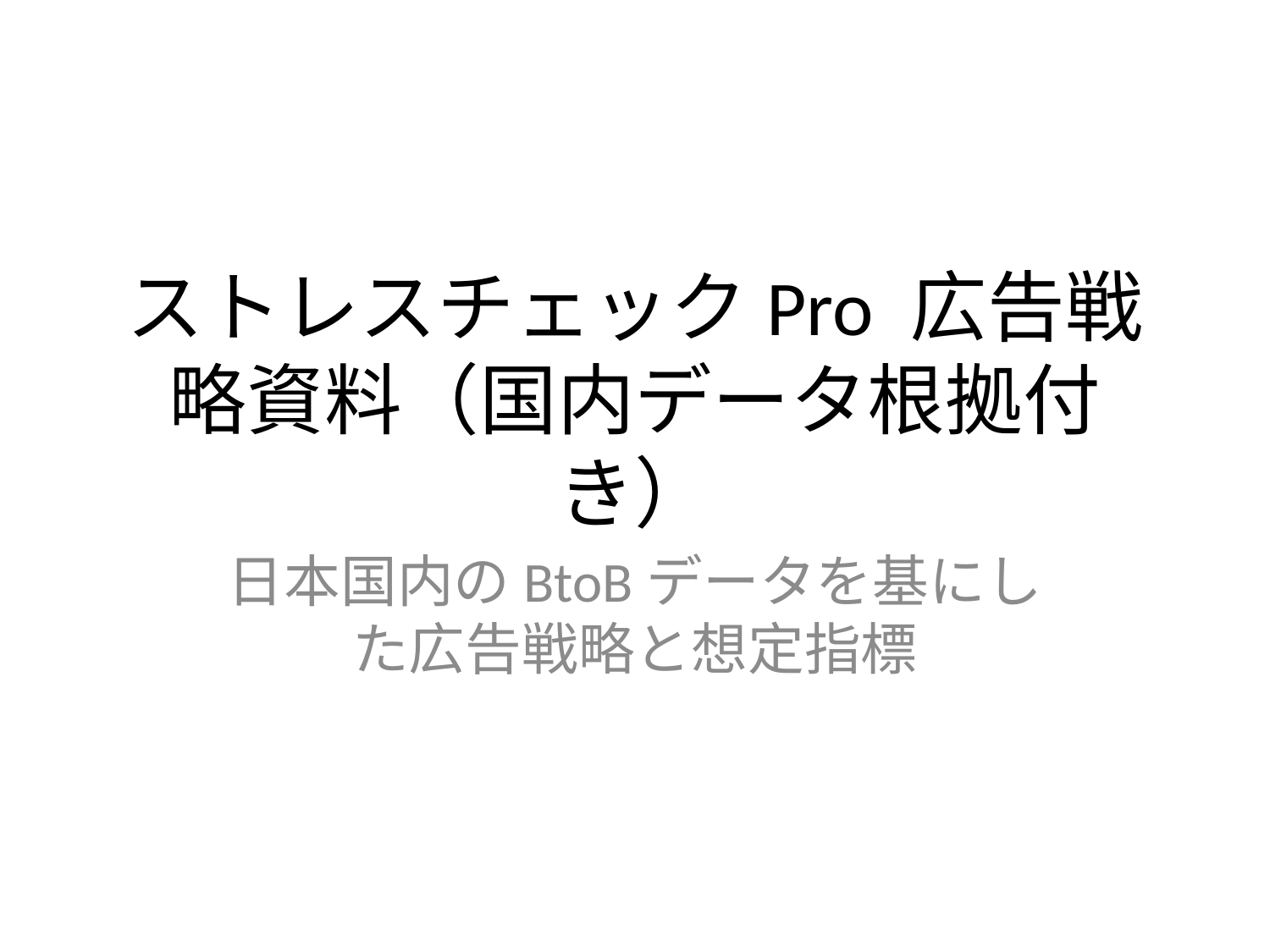

# ストレスチェックPro 広告戦略資料（国内データ根拠付き）
日本国内のBtoBデータを基にした広告戦略と想定指標